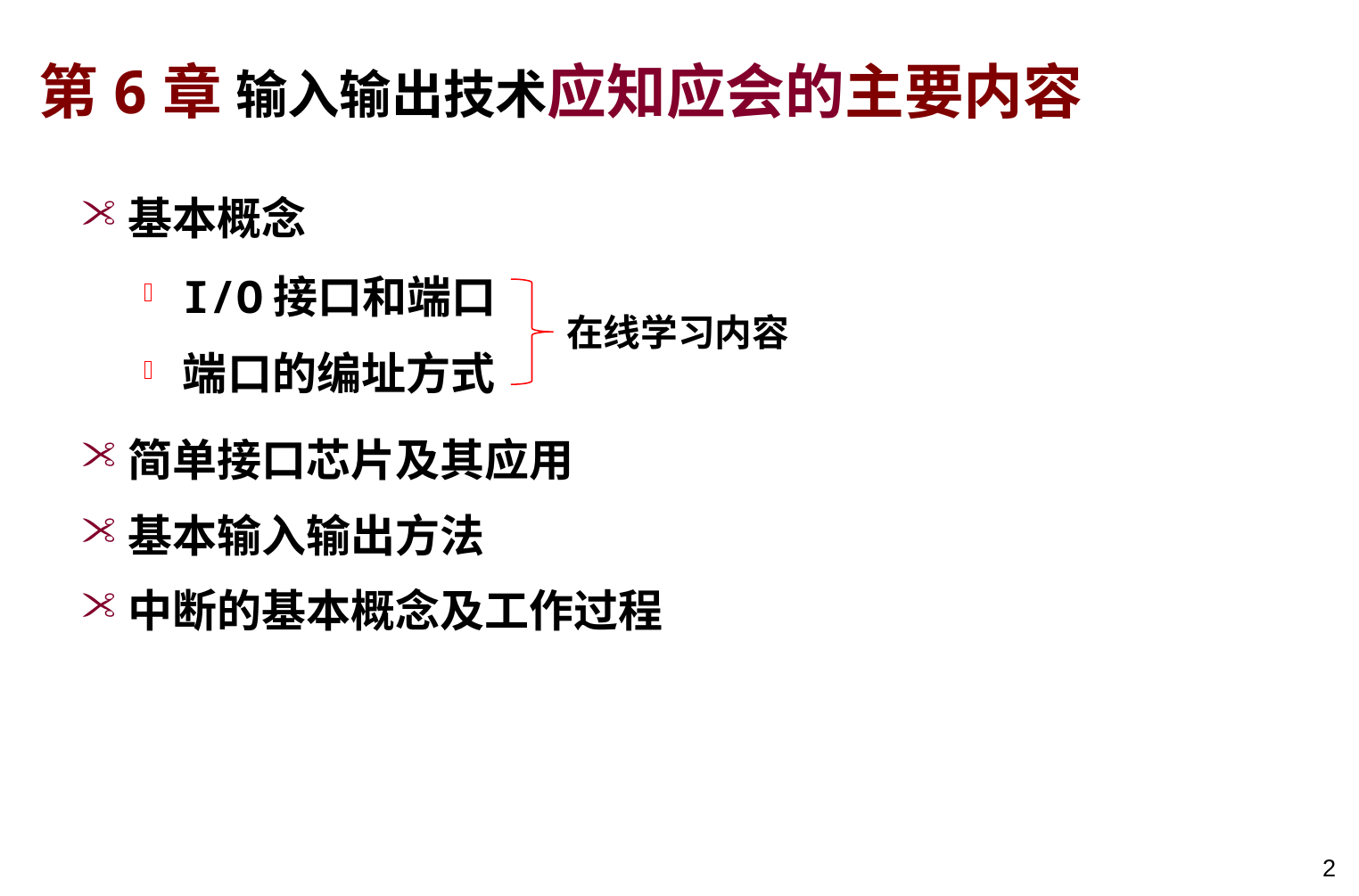

# 第6章 输入输出技术应知应会的主要内容
基本概念
I/O接口和端口
端口的编址方式
简单接口芯片及其应用
基本输入输出方法
中断的基本概念及工作过程

在线学习内容
2